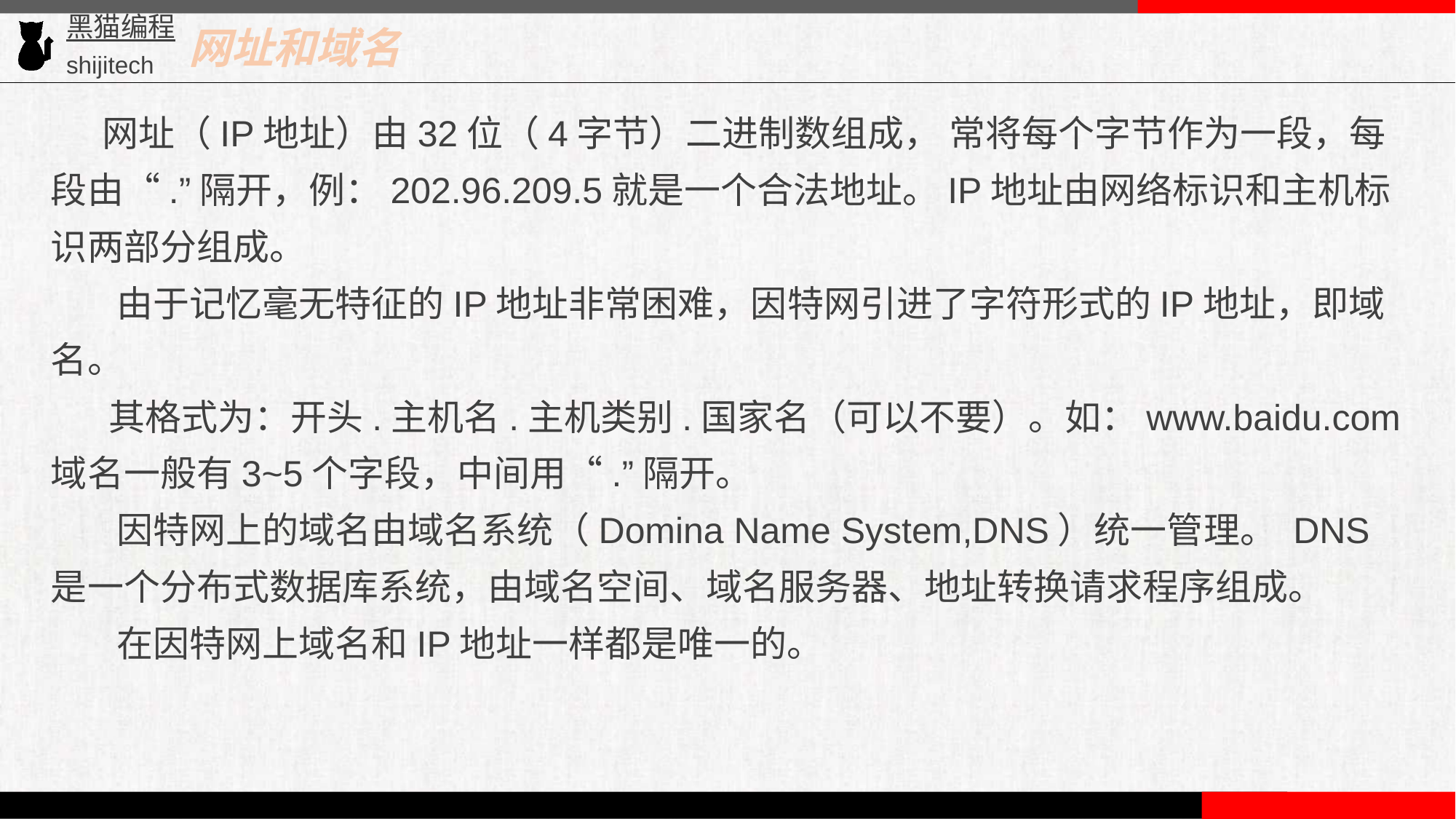

网址和域名
       网址（IP地址）由32位（4字节）二进制数组成， 常将每个字节作为一段，每段由“.”隔开，例：202.96.209.5就是一个合法地址。IP地址由网络标识和主机标识两部分组成。
       由于记忆毫无特征的IP地址非常困难，因特网引进了字符形式的IP地址，即域名。
      其格式为：开头.主机名.主机类别.国家名（可以不要）。如：www.baidu.com域名一般有3~5个字段，中间用“.”隔开。
       因特网上的域名由域名系统（Domina Name System,DNS）统一管理。 DNS是一个分布式数据库系统，由域名空间、域名服务器、地址转换请求程序组成。
       在因特网上域名和IP地址一样都是唯一的。